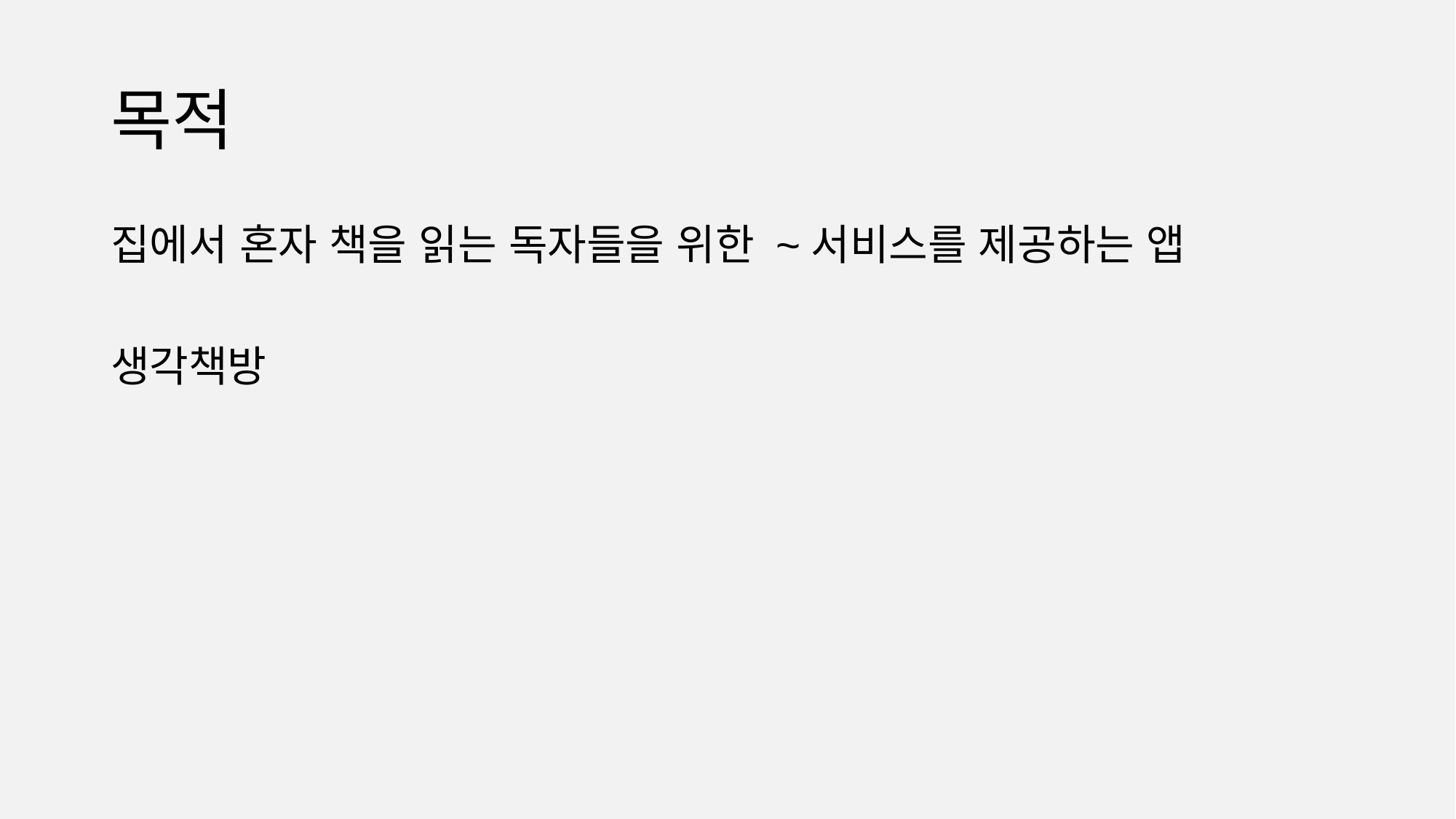

# 목적
집에서 혼자 책을 읽는 독자들을 위한 ~서비스를 제공하는 앱

생각책방